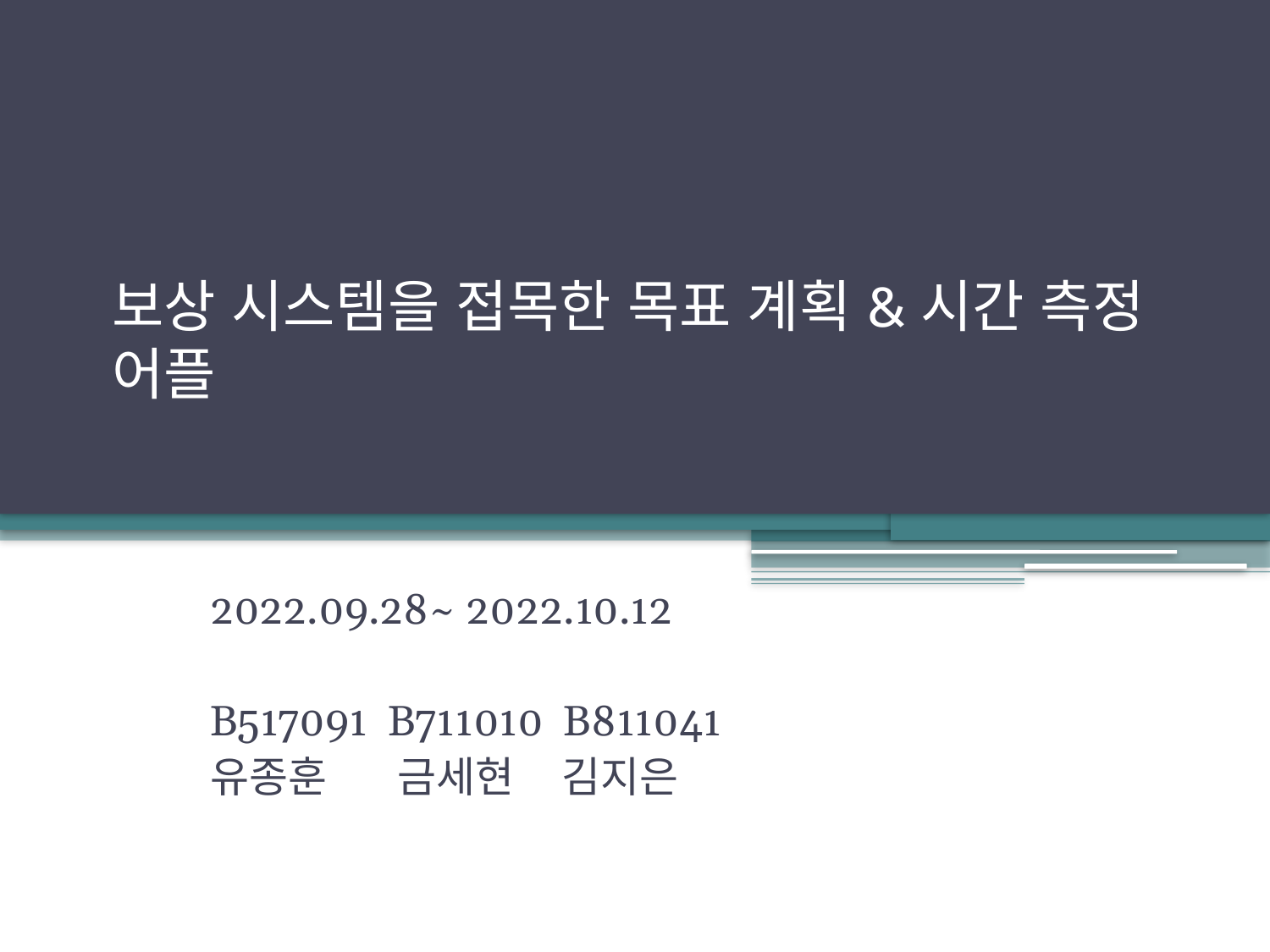

# 보상 시스템을 접목한 목표 계획&시간 측정 어플
2022.09.28~ 2022.10.12

B517091  B711010  B811041
유종훈      금세현    김지은